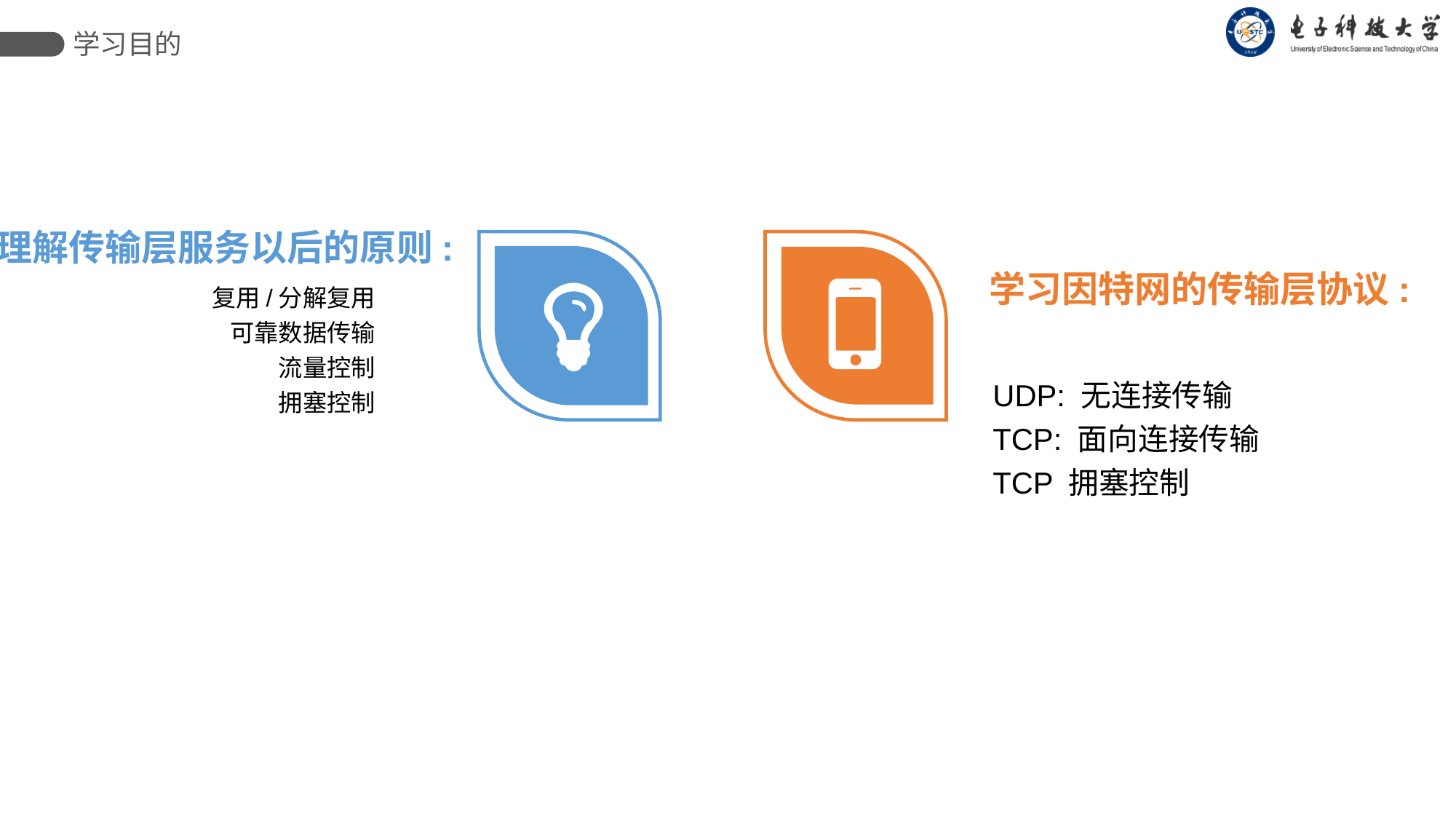

学习目的

理解传输层服务以后的原则:
复用/分解复用
可靠数据传输
流量控制
拥塞控制

学习因特网的传输层协议:
UDP: 无连接传输
TCP: 面向连接传输
TCP 拥塞控制